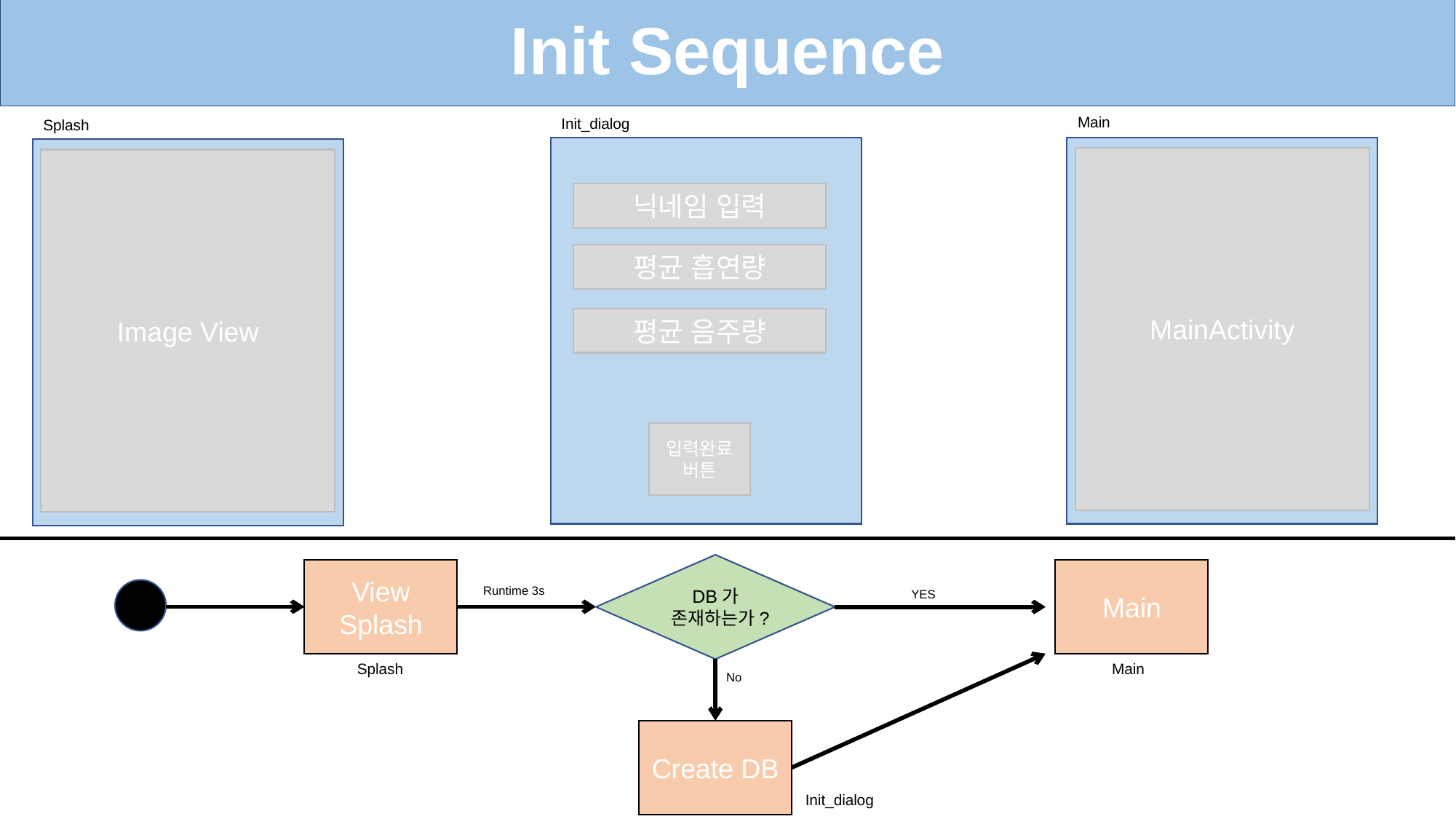

Init Sequence
Main
Init_dialog
Splash

MainActivity
Image View
닉네임 입력
평균 흡연량
평균 음주량
입력완료버튼
DB가
존재하는가?
View
Splash
Main
Runtime 3s

YES
Splash
Main
No
Create DB
Init_dialog